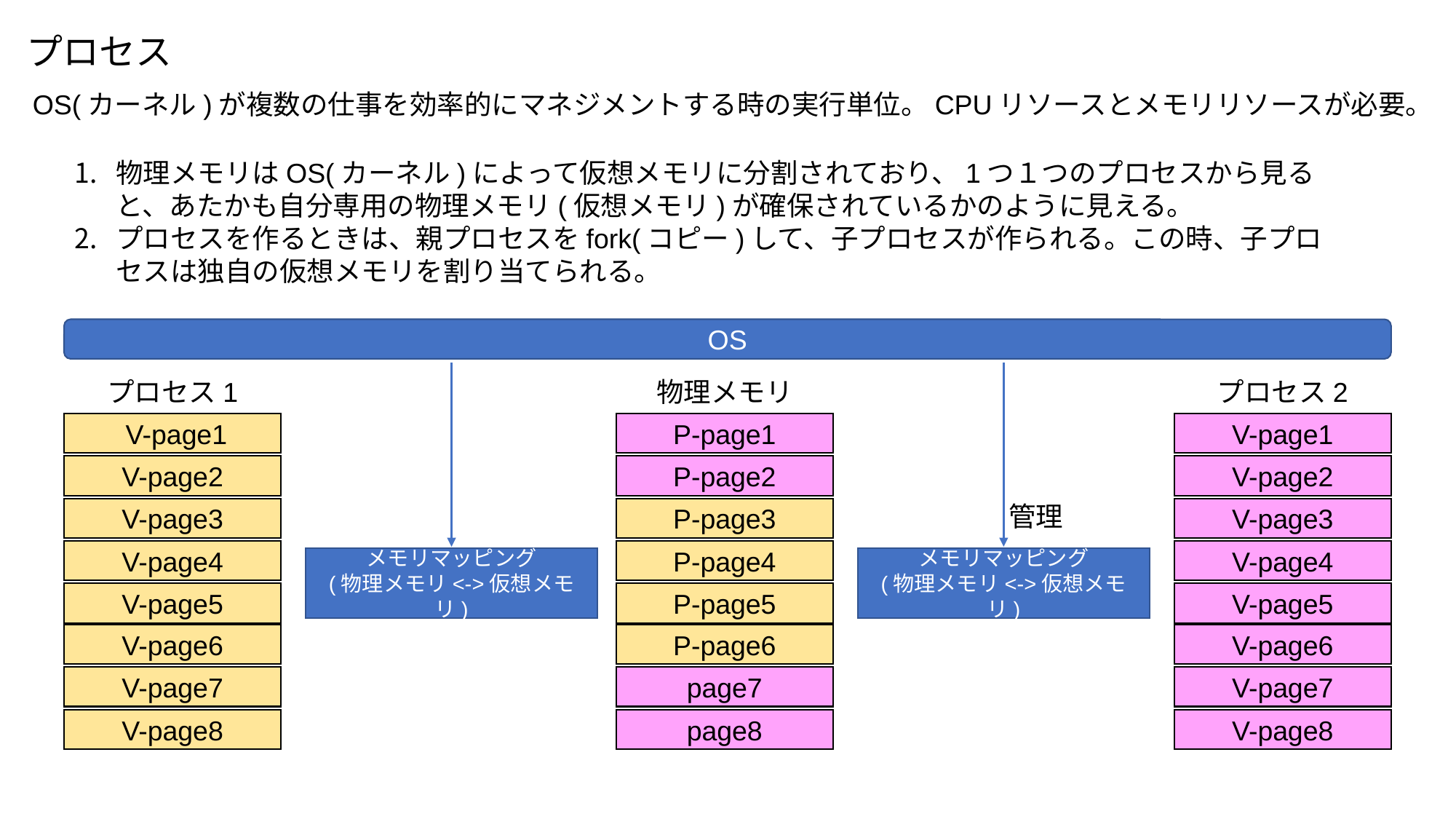

プロセス
OS(カーネル)が複数の仕事を効率的にマネジメントする時の実行単位。CPUリソースとメモリリソースが必要。
物理メモリはOS(カーネル)によって仮想メモリに分割されており、1つ１つのプロセスから見ると、あたかも自分専用の物理メモリ(仮想メモリ)が確保されているかのように見える。
プロセスを作るときは、親プロセスをfork(コピー)して、子プロセスが作られる。この時、子プロセスは独自の仮想メモリを割り当てられる。
OS
プロセス1
物理メモリ
プロセス2
 V-page1
P-page1
V-page1
V-page2
P-page2
V-page2
管理
V-page3
P-page3
V-page3
V-page4
P-page4
V-page4
メモリマッピング
(物理メモリ<->仮想メモリ)
メモリマッピング
(物理メモリ<->仮想メモリ)
V-page5
P-page5
V-page5
V-page6
P-page6
V-page6
V-page7
page7
V-page7
V-page8
page8
V-page8